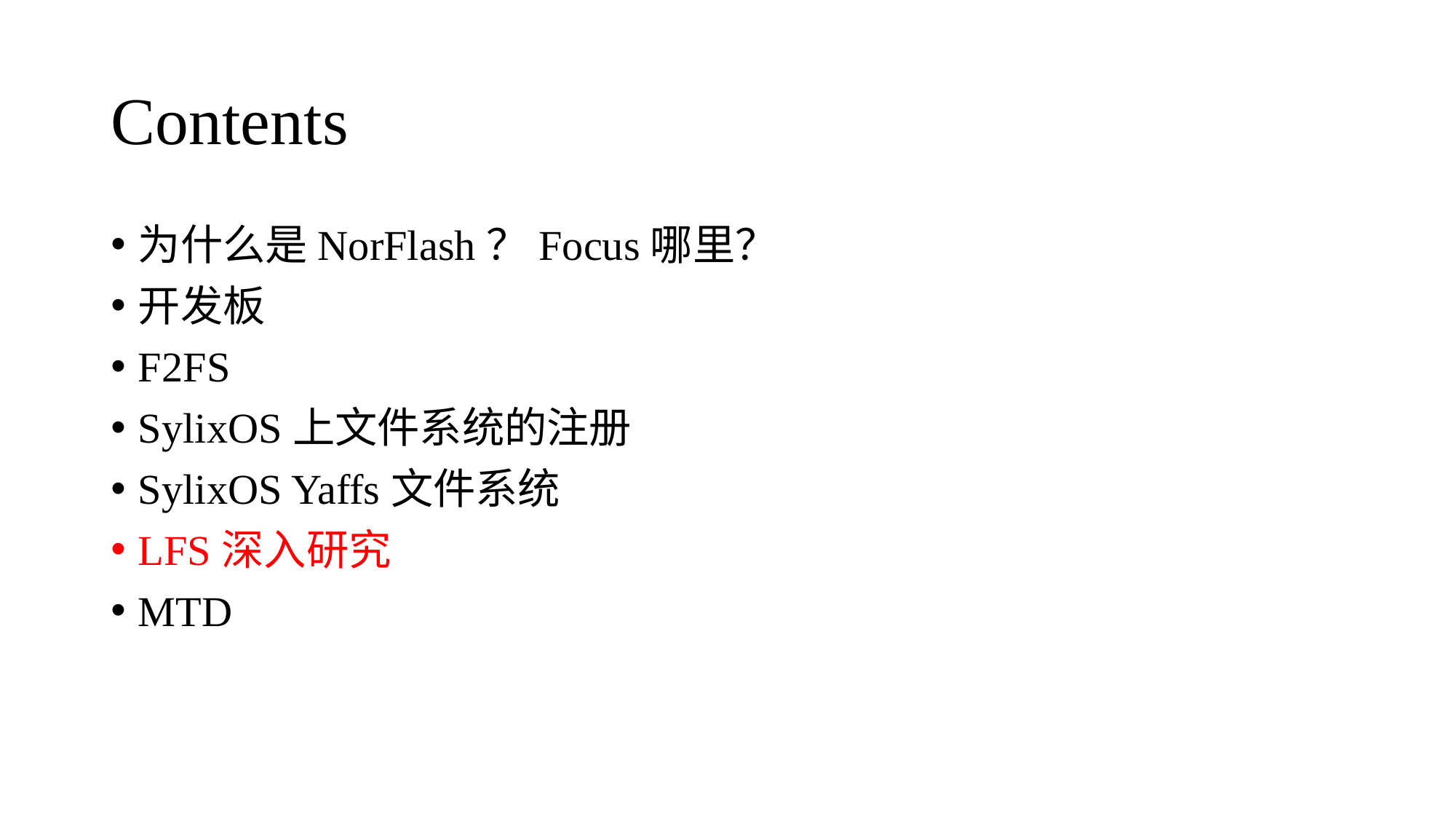

# Contents
为什么是NorFlash？Focus哪里？
开发板
F2FS
SylixOS上文件系统的注册
SylixOS Yaffs文件系统
LFS深入研究
MTD